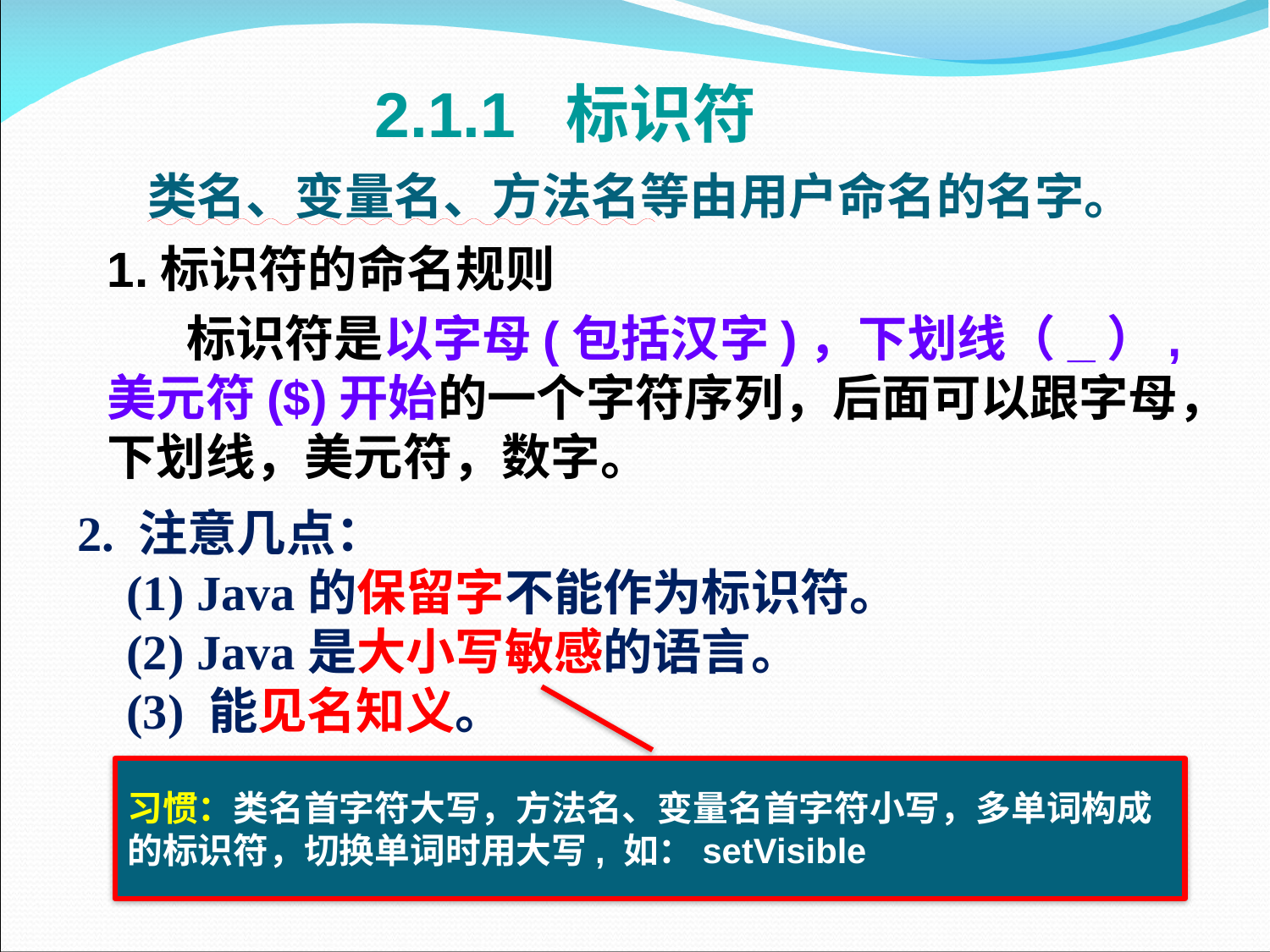

2.1.1  标识符
类名、变量名、方法名等由用户命名的名字。
1.标识符的命名规则
      标识符是以字母(包括汉字)，下划线（_）,美元符($)开始的一个字符序列，后面可以跟字母，下划线，美元符，数字。
2. 注意几点：
    (1) Java的保留字不能作为标识符。
    (2) Java是大小写敏感的语言。
    (3) 能见名知义。
习惯：类名首字符大写，方法名、变量名首字符小写，多单词构成的标识符，切换单词时用大写, 如：setVisible